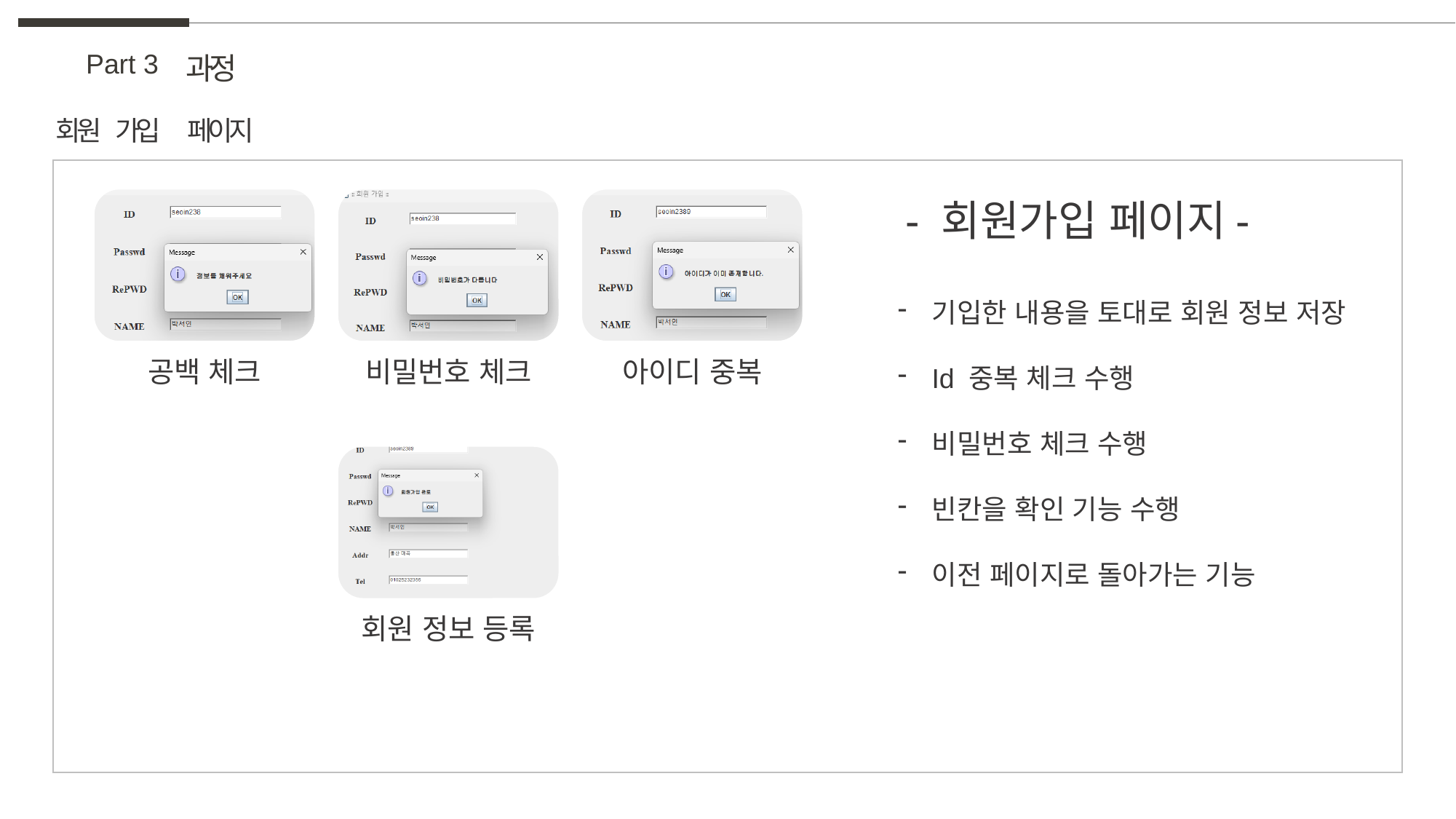

Part 3
과정
회원      가입          페이지

공백 체크
비밀번호 체크
아이디 중복
회원 정보 등록
 - 회원가입 페이지-

기입한 내용을 토대로 회원 정보 저장

Id 중복 체크 수행

비밀번호 체크 수행

빈칸을 확인 기능 수행

이전 페이지로 돌아가는 기능